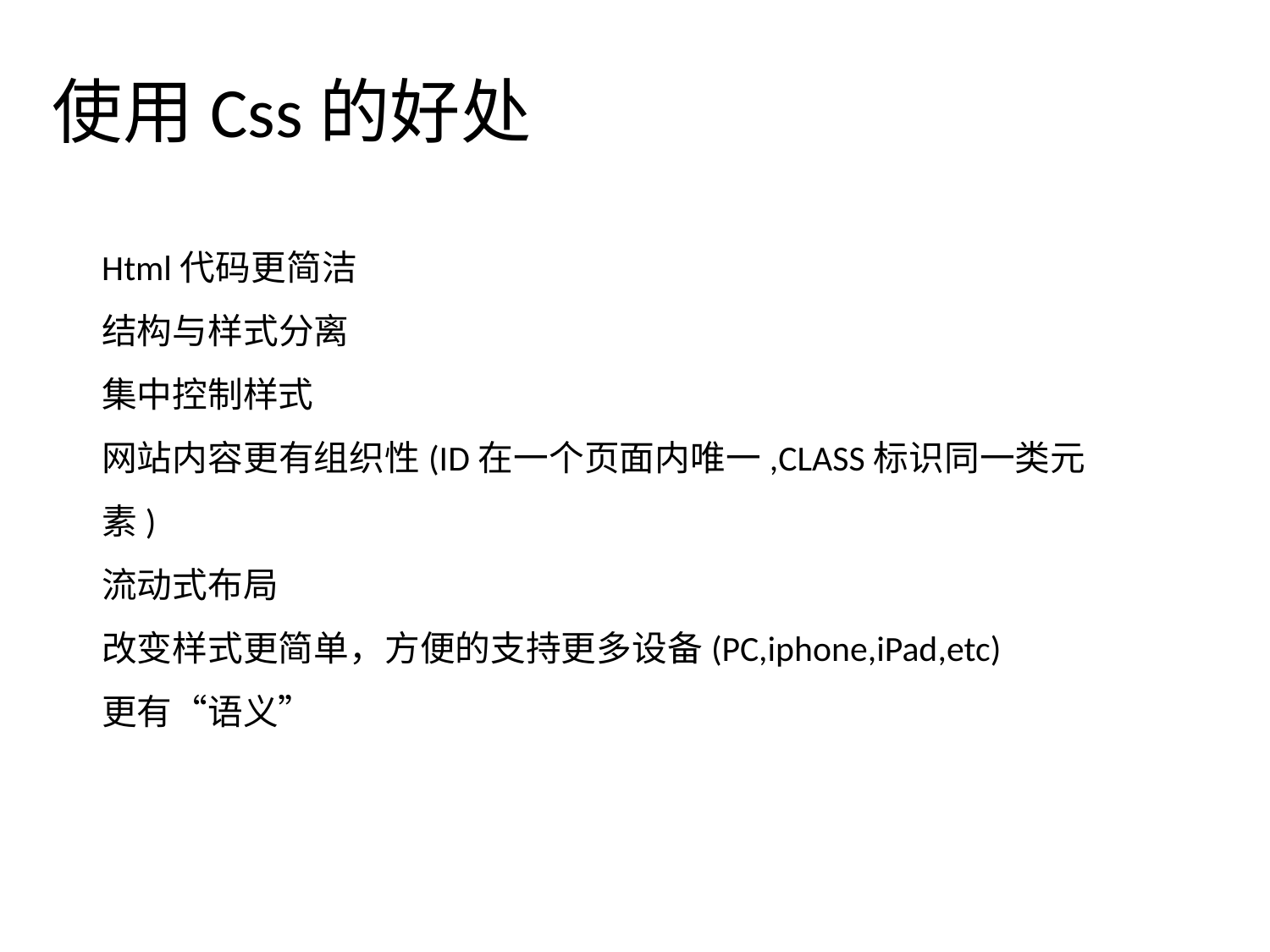

# 使用Css的好处
Html代码更简洁
结构与样式分离
集中控制样式
网站内容更有组织性(ID在一个页面内唯一,CLASS标识同一类元素)
流动式布局
改变样式更简单，方便的支持更多设备(PC,iphone,iPad,etc)
更有“语义”